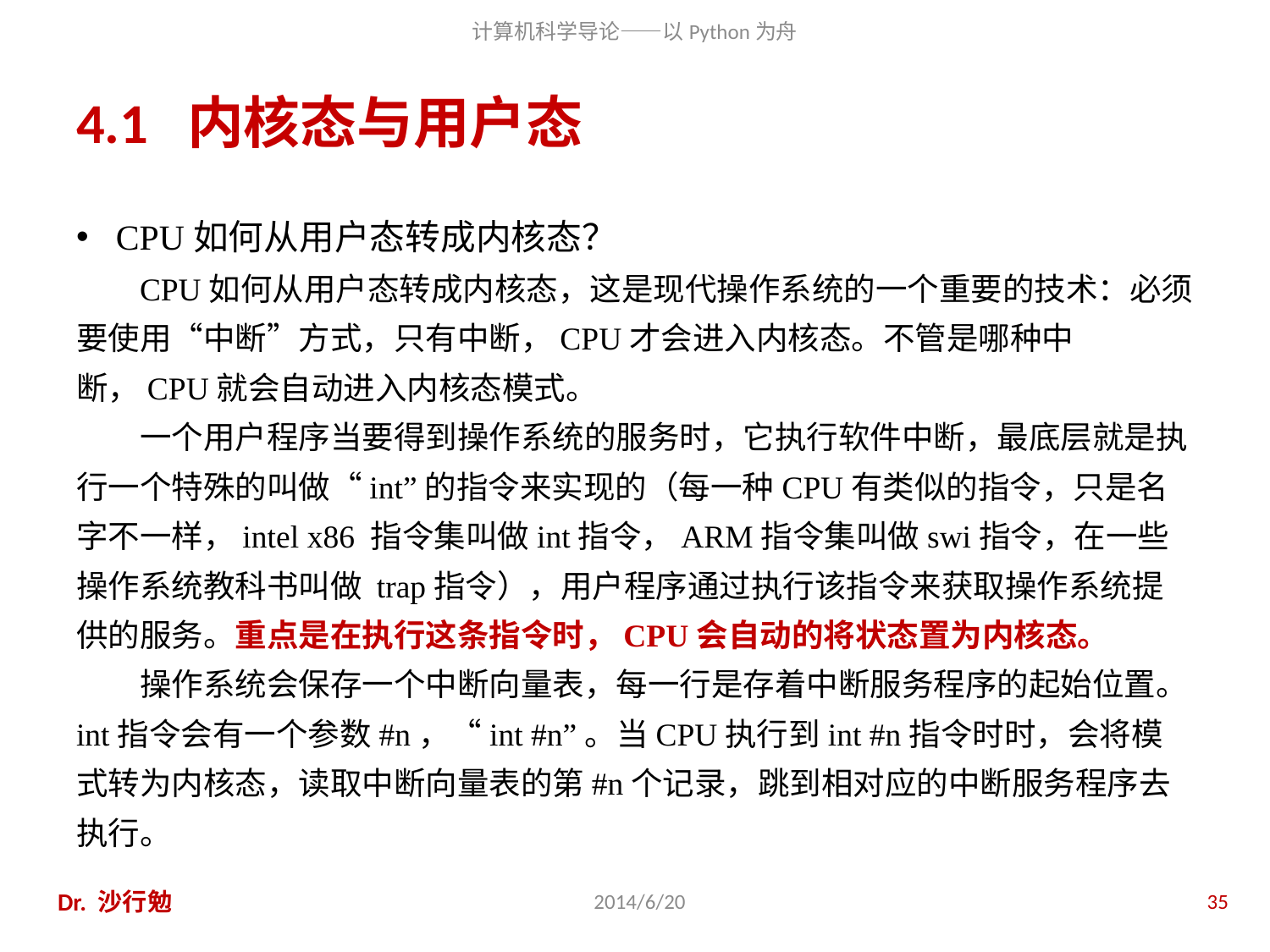

# 4.1  内核态与用户态
CPU如何从用户态转成内核态？
CPU如何从用户态转成内核态，这是现代操作系统的一个重要的技术：必须要使用“中断”方式，只有中断，CPU才会进入内核态。不管是哪种中断，CPU就会自动进入内核态模式。
一个用户程序当要得到操作系统的服务时，它执行软件中断，最底层就是执行一个特殊的叫做“int”的指令来实现的（每一种CPU有类似的指令，只是名字不一样，intel x86 指令集叫做int指令，ARM指令集叫做swi指令，在一些操作系统教科书叫做 trap指令），用户程序通过执行该指令来获取操作系统提供的服务。重点是在执行这条指令时，CPU会自动的将状态置为内核态。
操作系统会保存一个中断向量表，每一行是存着中断服务程序的起始位置。int指令会有一个参数#n，“int #n”。当CPU执行到int #n指令时时，会将模式转为内核态，读取中断向量表的第#n个记录，跳到相对应的中断服务程序去执行。
Dr. 沙行勉
2014/6/20
35